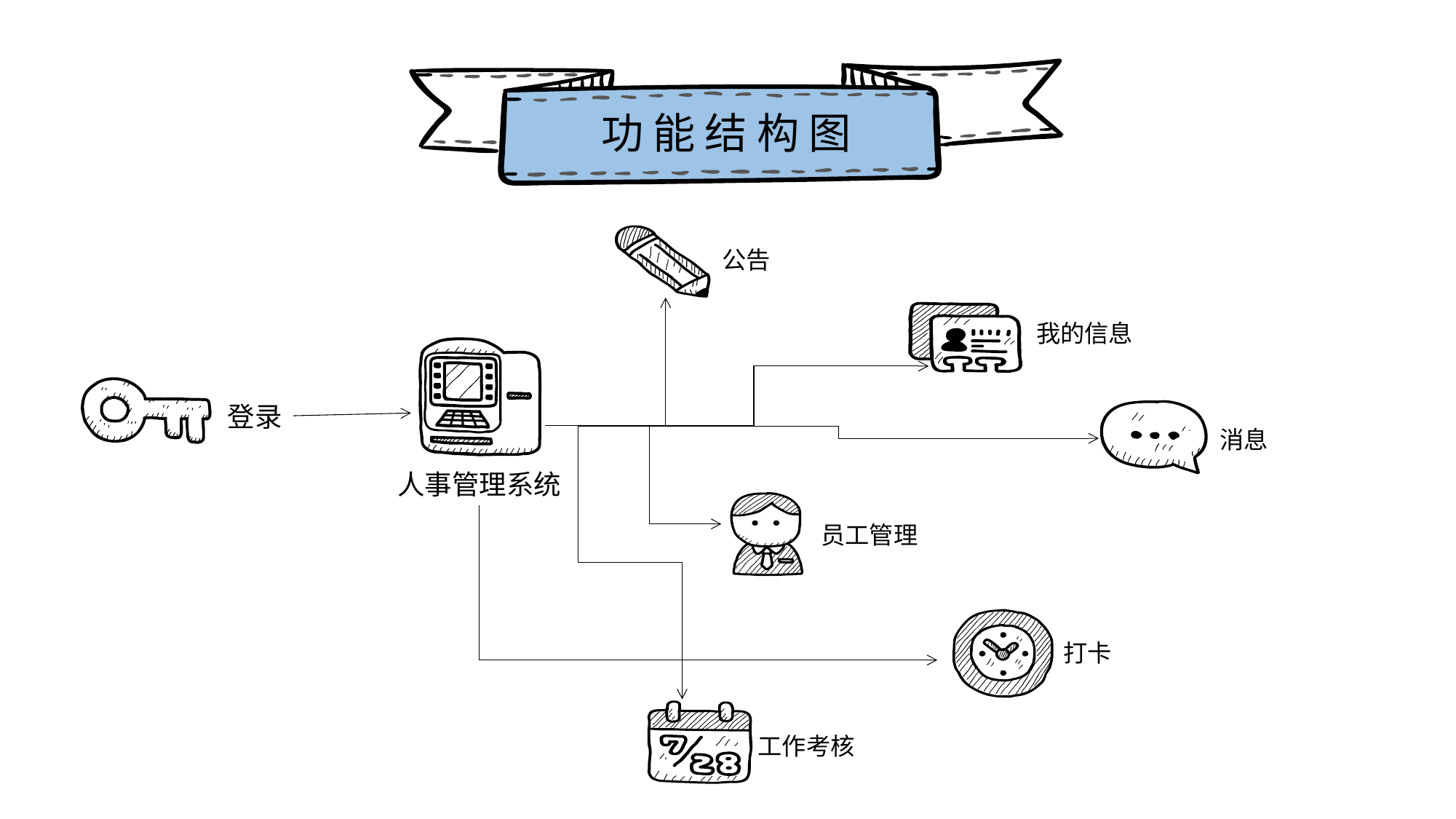

功 能 结 构 图

公告

我的信息

人事管理系统

登录

消息

员工管理

打卡

工作考核